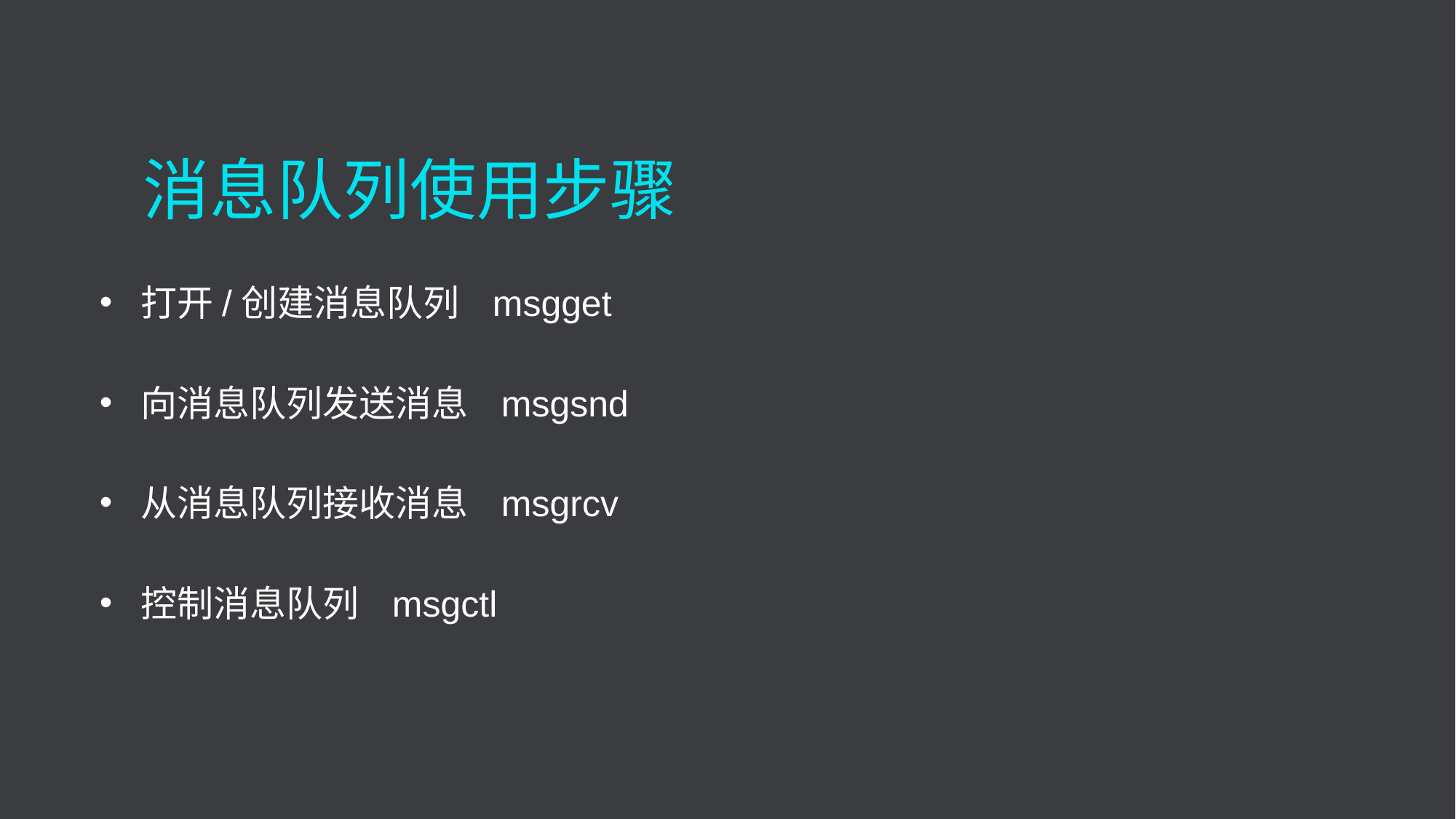

消息队列使用步骤
打开/创建消息队列   msgget

向消息队列发送消息   msgsnd

从消息队列接收消息   msgrcv

控制消息队列   msgctl